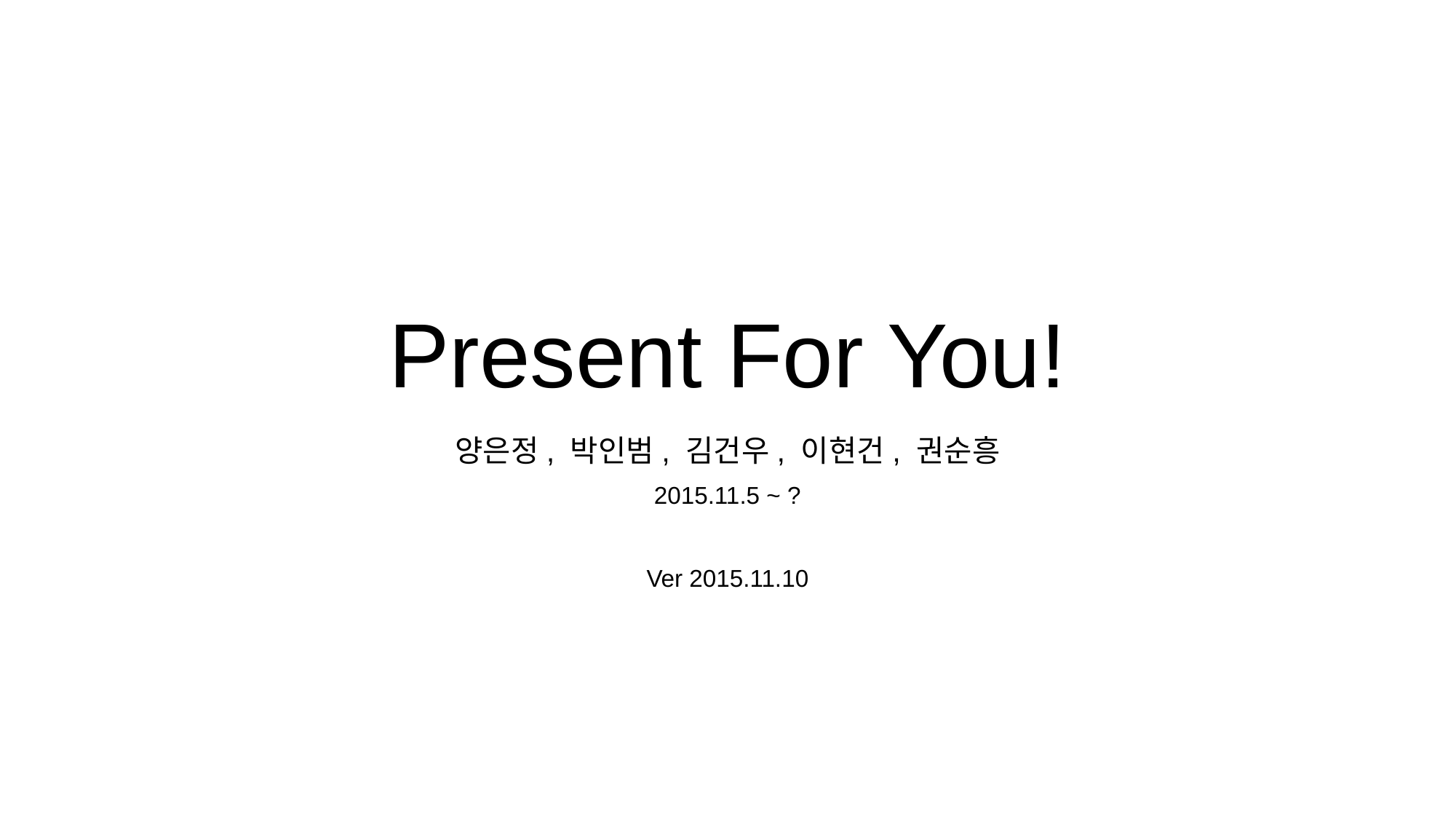

# Present For You!
양은정, 박인범, 김건우, 이현건, 권순흥
2015.11.5 ~ ?

Ver 2015.11.10